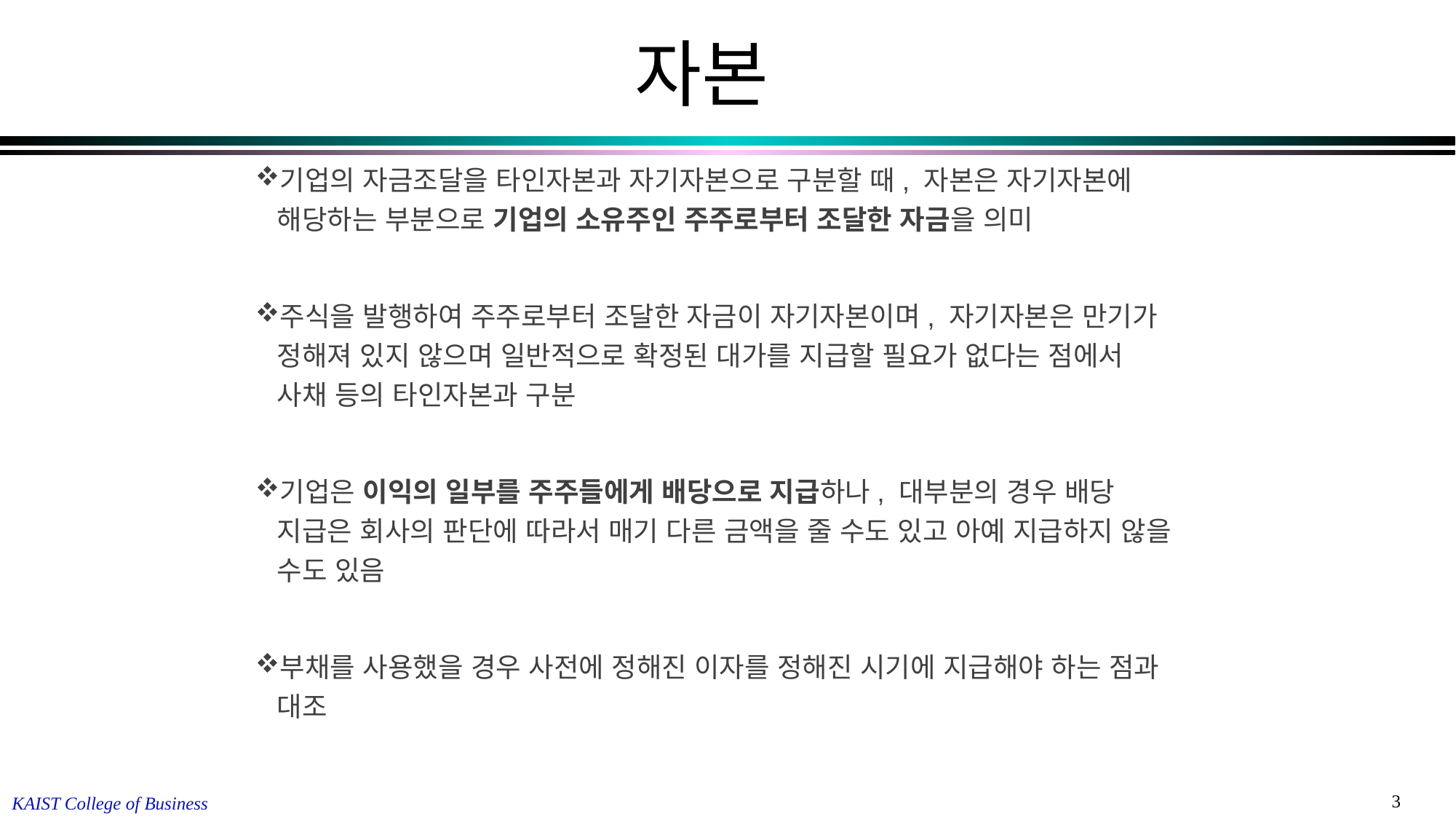

자본
기업의 자금조달을 타인자본과 자기자본으로 구분할 때, 자본은 자기자본에 해당하는 부분으로 기업의 소유주인 주주로부터 조달한 자금을 의미

주식을 발행하여 주주로부터 조달한 자금이 자기자본이며, 자기자본은 만기가 정해져 있지 않으며 일반적으로 확정된 대가를 지급할 필요가 없다는 점에서 사채 등의 타인자본과 구분

기업은 이익의 일부를 주주들에게 배당으로 지급하나, 대부분의 경우 배당 지급은 회사의 판단에 따라서 매기 다른 금액을 줄 수도 있고 아예 지급하지 않을 수도 있음

부채를 사용했을 경우 사전에 정해진 이자를 정해진 시기에 지급해야 하는 점과 대조